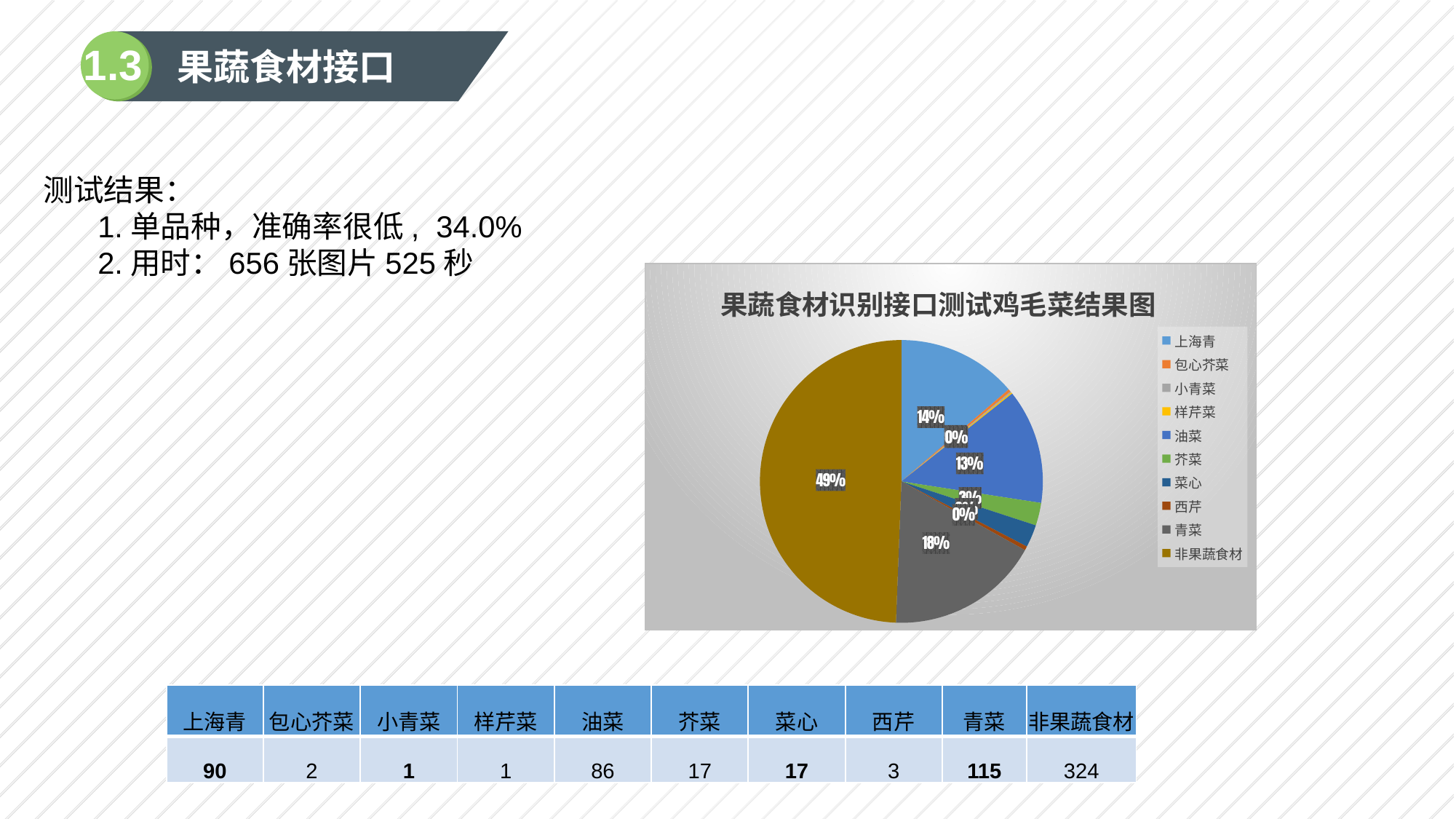

1.3
果蔬食材接口

测试结果：
1.单品种，准确率很低,  34.0%
2.用时：656张图片525秒

### Chart: 果蔬食材识别接口测试鸡毛菜结果图

| Category |  |
|---|---|
| 上海青 | 90.0 |
| 包心芥菜 | 2.0 |
| 小青菜 | 1.0 |
| 样芹菜 | 1.0 |
| 油菜 | 86.0 |
| 芥菜 | 17.0 |
| 菜心 | 17.0 |
| 西芹 | 3.0 |
| 青菜 | 115.0 |
| 非果蔬食材 | 324.0 |
| 上海青 | 包心芥菜 | 小青菜 | 样芹菜 | 油菜 | 芥菜 | 菜心 | 西芹 | 青菜 | 非果蔬食材 |
| --- | --- | --- | --- | --- | --- | --- | --- | --- | --- |
| 90 | 2 | 1 | 1 | 86 | 17 | 17 | 3 | 115 | 324 |